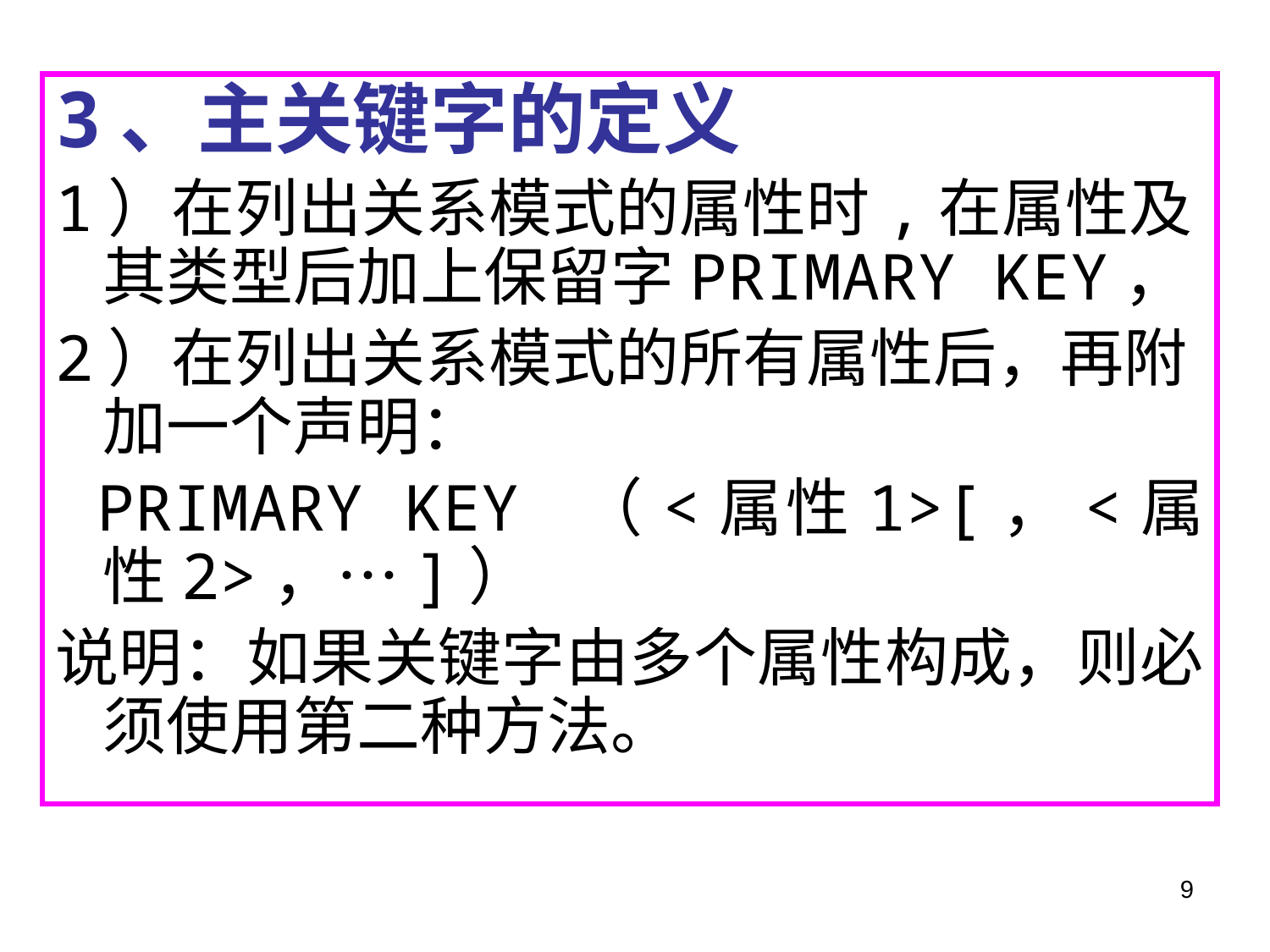

3、主关键字的定义
1）在列出关系模式的属性时,在属性及其类型后加上保留字PRIMARY KEY，
2）在列出关系模式的所有属性后，再附加一个声明：
 PRIMARY KEY （<属性1>[，<属性2>，…]）
说明：如果关键字由多个属性构成，则必须使用第二种方法。
9